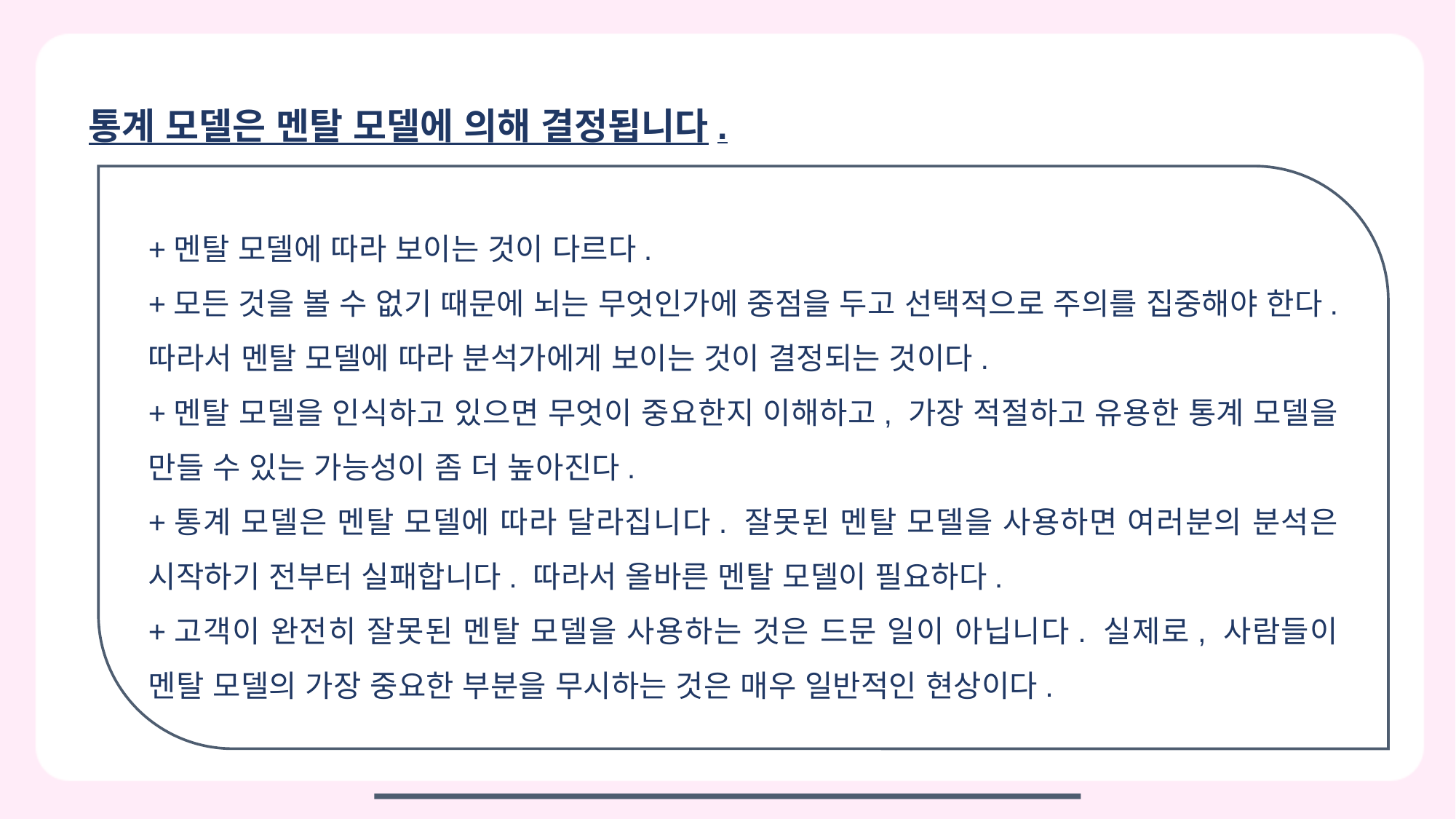

통계 모델은 멘탈 모델에 의해 결정됩니다.
+멘탈 모델에 따라 보이는 것이 다르다.
+모든 것을 볼 수 없기 때문에 뇌는 무엇인가에 중점을 두고 선택적으로 주의를 집중해야 한다. 따라서 멘탈 모델에 따라 분석가에게 보이는 것이 결정되는 것이다.
+멘탈 모델을 인식하고 있으면 무엇이 중요한지 이해하고, 가장 적절하고 유용한 통계 모델을 만들 수 있는 가능성이 좀 더 높아진다.
+통계 모델은 멘탈 모델에 따라 달라집니다. 잘못된 멘탈 모델을 사용하면 여러분의 분석은 시작하기 전부터 실패합니다. 따라서 올바른 멘탈 모델이 필요하다.
+고객이 완전히 잘못된 멘탈 모델을 사용하는 것은 드문 일이 아닙니다. 실제로, 사람들이 멘탈 모델의 가장 중요한 부분을 무시하는 것은 매우 일반적인 현상이다.